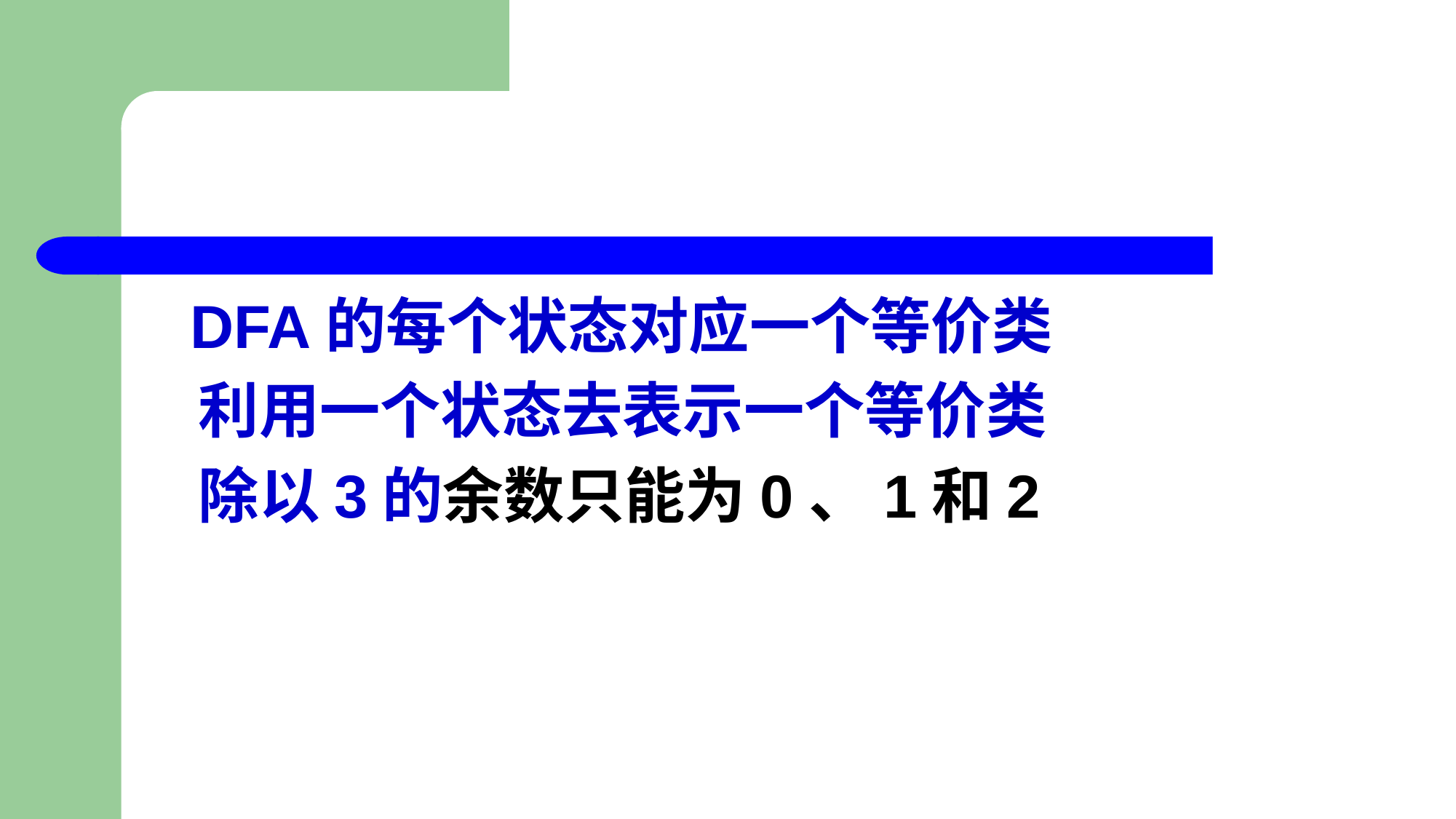

#
  DFA的每个状态对应一个等价类
  利用一个状态去表示一个等价类
  除以3的余数只能为0、1和2